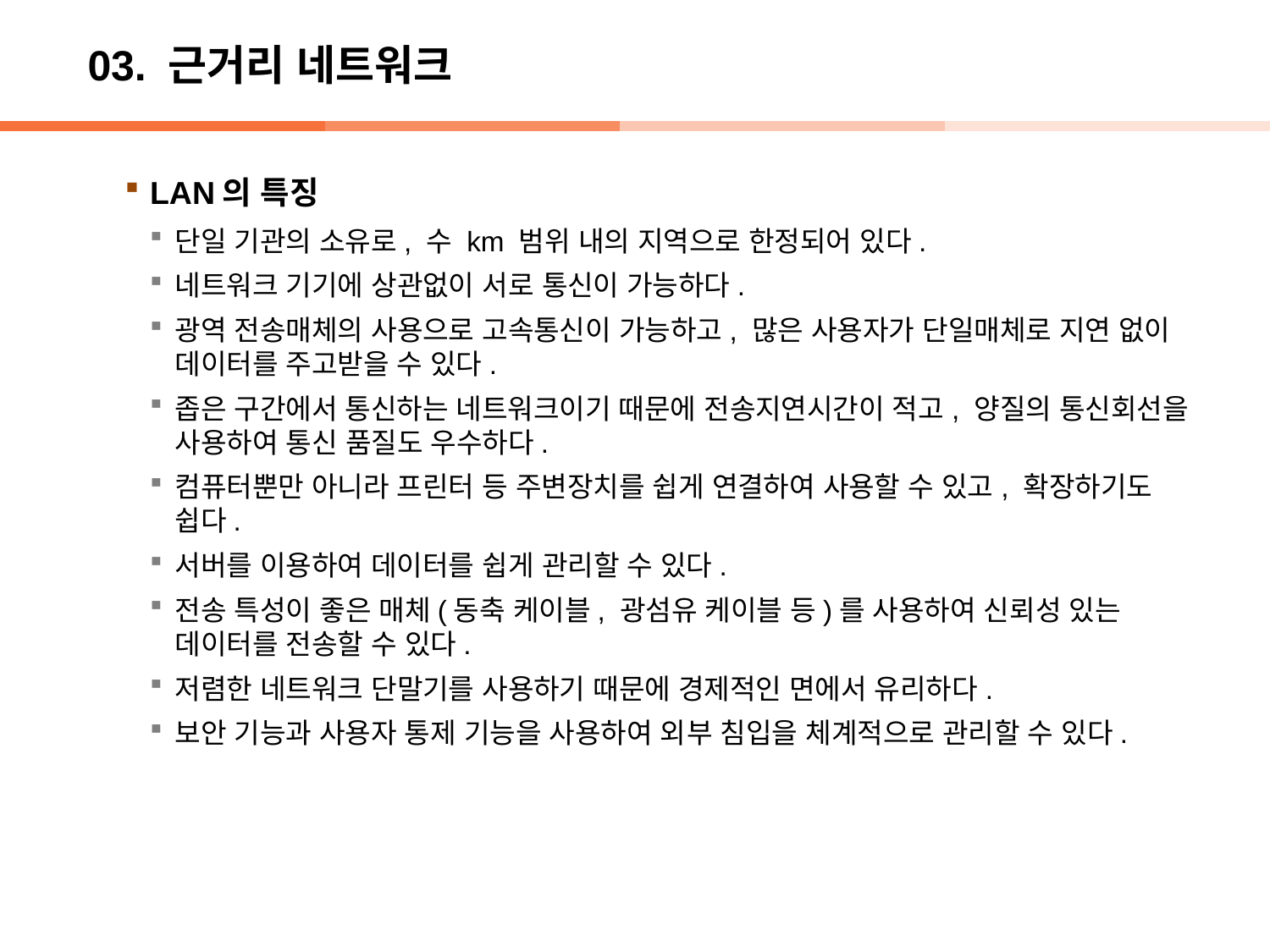

# 03. 근거리 네트워크
LAN의 특징
단일 기관의 소유로, 수 km 범위 내의 지역으로 한정되어 있다.
네트워크 기기에 상관없이 서로 통신이 가능하다.
광역 전송매체의 사용으로 고속통신이 가능하고, 많은 사용자가 단일매체로 지연 없이 데이터를 주고받을 수 있다.
좁은 구간에서 통신하는 네트워크이기 때문에 전송지연시간이 적고, 양질의 통신회선을 사용하여 통신 품질도 우수하다.
컴퓨터뿐만 아니라 프린터 등 주변장치를 쉽게 연결하여 사용할 수 있고, 확장하기도 쉽다.
서버를 이용하여 데이터를 쉽게 관리할 수 있다.
전송 특성이 좋은 매체(동축 케이블, 광섬유 케이블 등)를 사용하여 신뢰성 있는 데이터를 전송할 수 있다.
저렴한 네트워크 단말기를 사용하기 때문에 경제적인 면에서 유리하다.
보안 기능과 사용자 통제 기능을 사용하여 외부 침입을 체계적으로 관리할 수 있다.